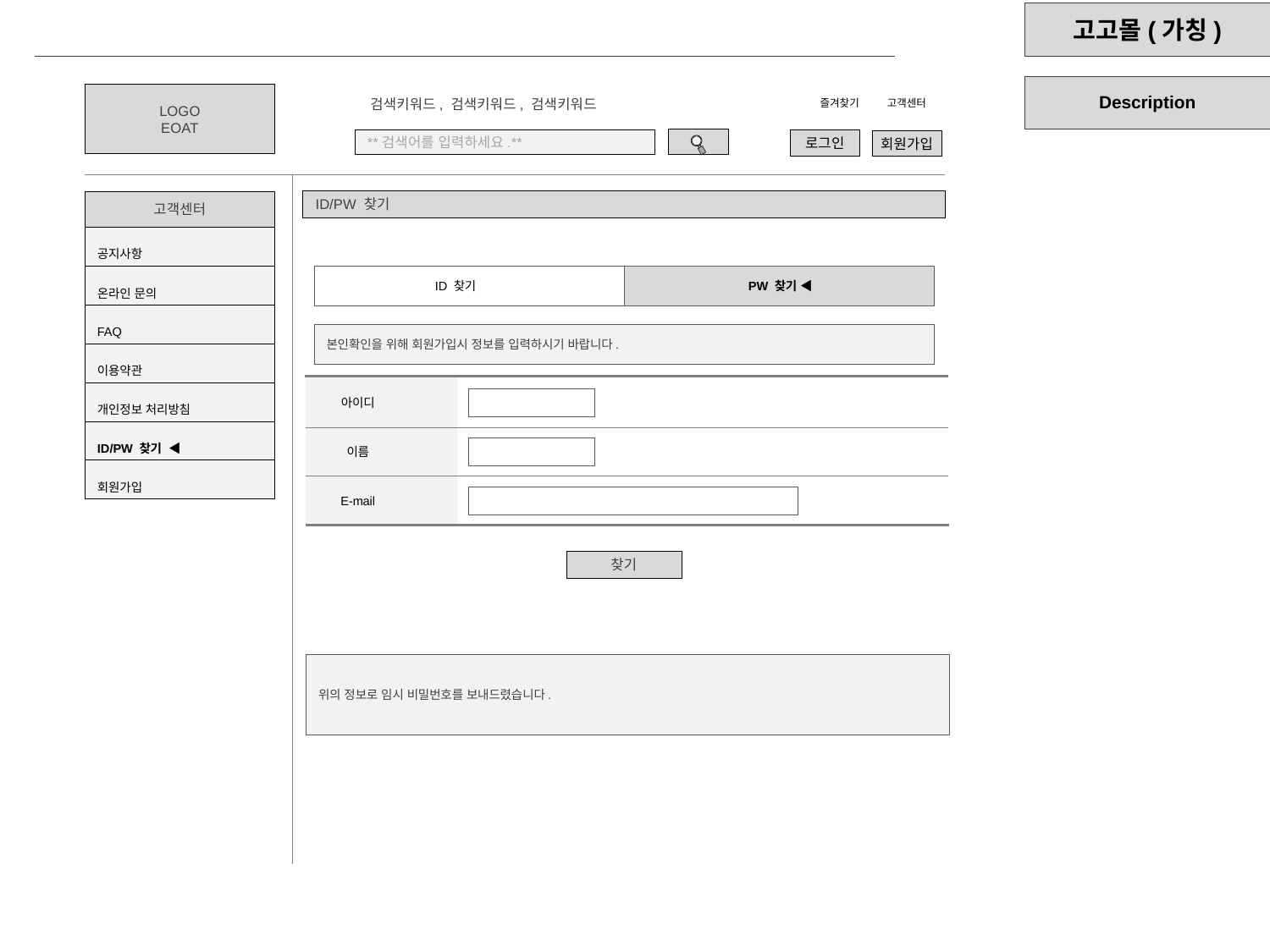

LOGO
EOAT
검색키워드, 검색키워드, 검색키워드
즐겨찾기
고객센터

로그인
**검색어를 입력하세요.**
회원가입
ID/PW 찾기
고객센터
공지사항
온라인 문의

ID 찾기
PW 찾기 ◀
FAQ
본인확인을 위해 회원가입시 정보를 입력하시기 바랍니다.
이용약관

개인정보 처리방침
아이디

ID/PW 찾기  ◀
이름

회원가입
E-mail

찾기
위의 정보로 임시 비밀번호를 보내드렸습니다.